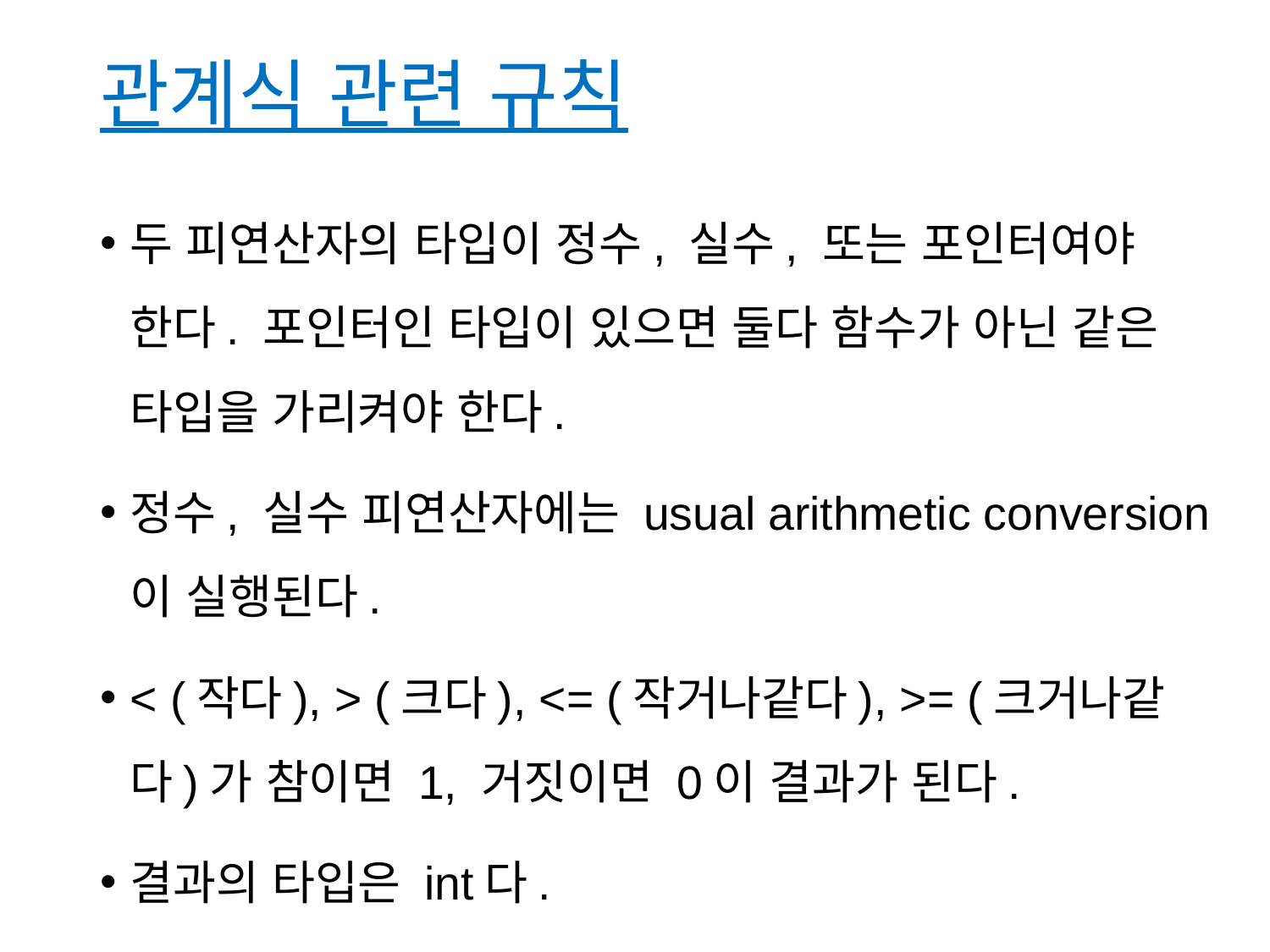

# 관계식 관련 규칙
두 피연산자의 타입이 정수, 실수, 또는 포인터여야 한다. 포인터인 타입이 있으면 둘다 함수가 아닌 같은 타입을 가리켜야 한다.
정수, 실수 피연산자에는 usual arithmetic conversion이 실행된다.
< (작다), > (크다), <= (작거나같다), >= (크거나같다)가 참이면 1, 거짓이면 0이 결과가 된다.
결과의 타입은 int다.